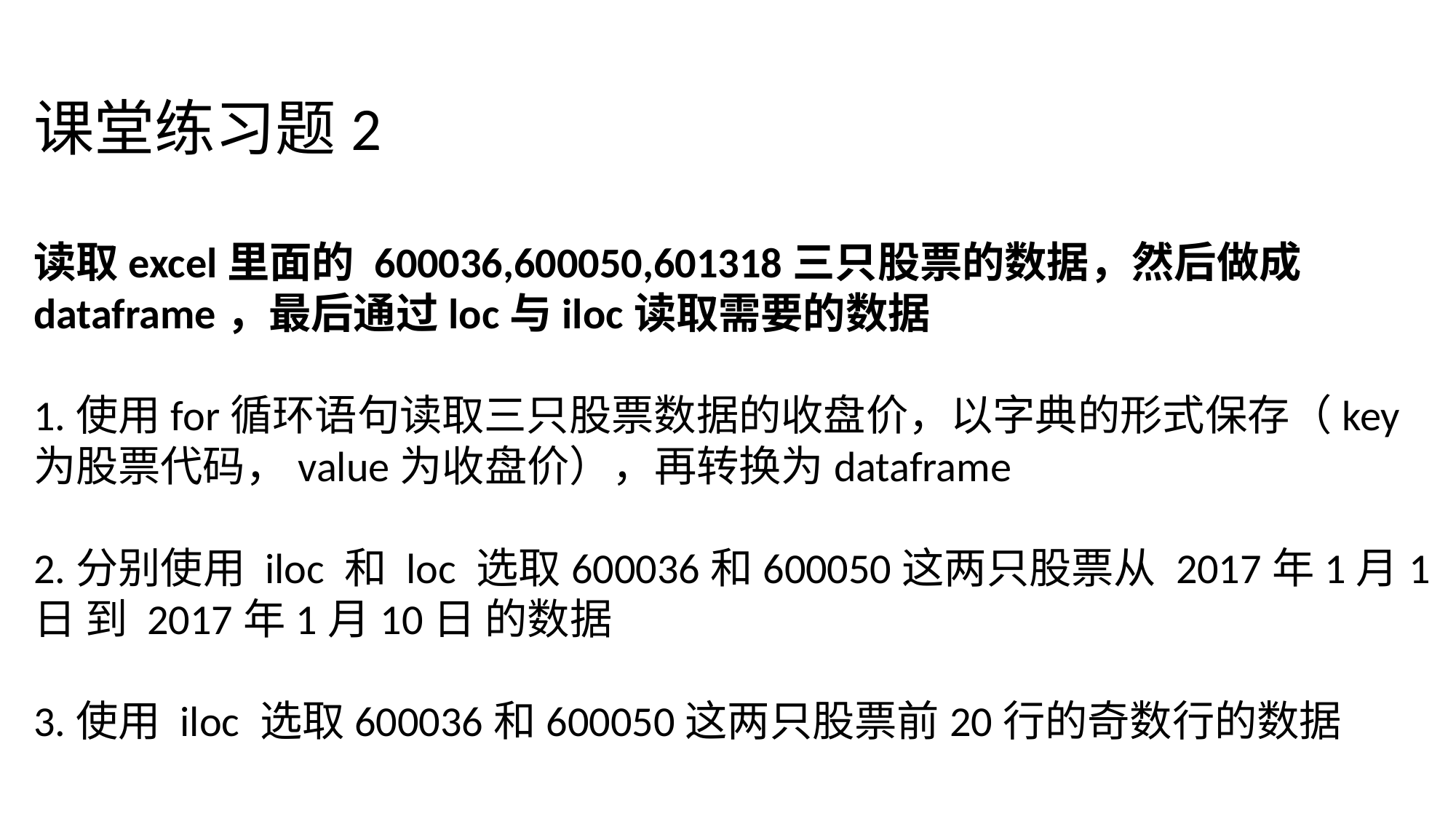

课堂练习题2

读取excel里面的 600036,600050,601318三只股票的数据，然后做成dataframe，最后通过loc与iloc读取需要的数据

1.使用for循环语句读取三只股票数据的收盘价，以字典的形式保存（key为股票代码，value为收盘价），再转换为dataframe

2.分别使用 iloc 和 loc 选取600036和600050这两只股票从 2017年1月1日 到 2017年1月10日 的数据

3.使用 iloc 选取600036和600050这两只股票前20行的奇数行的数据